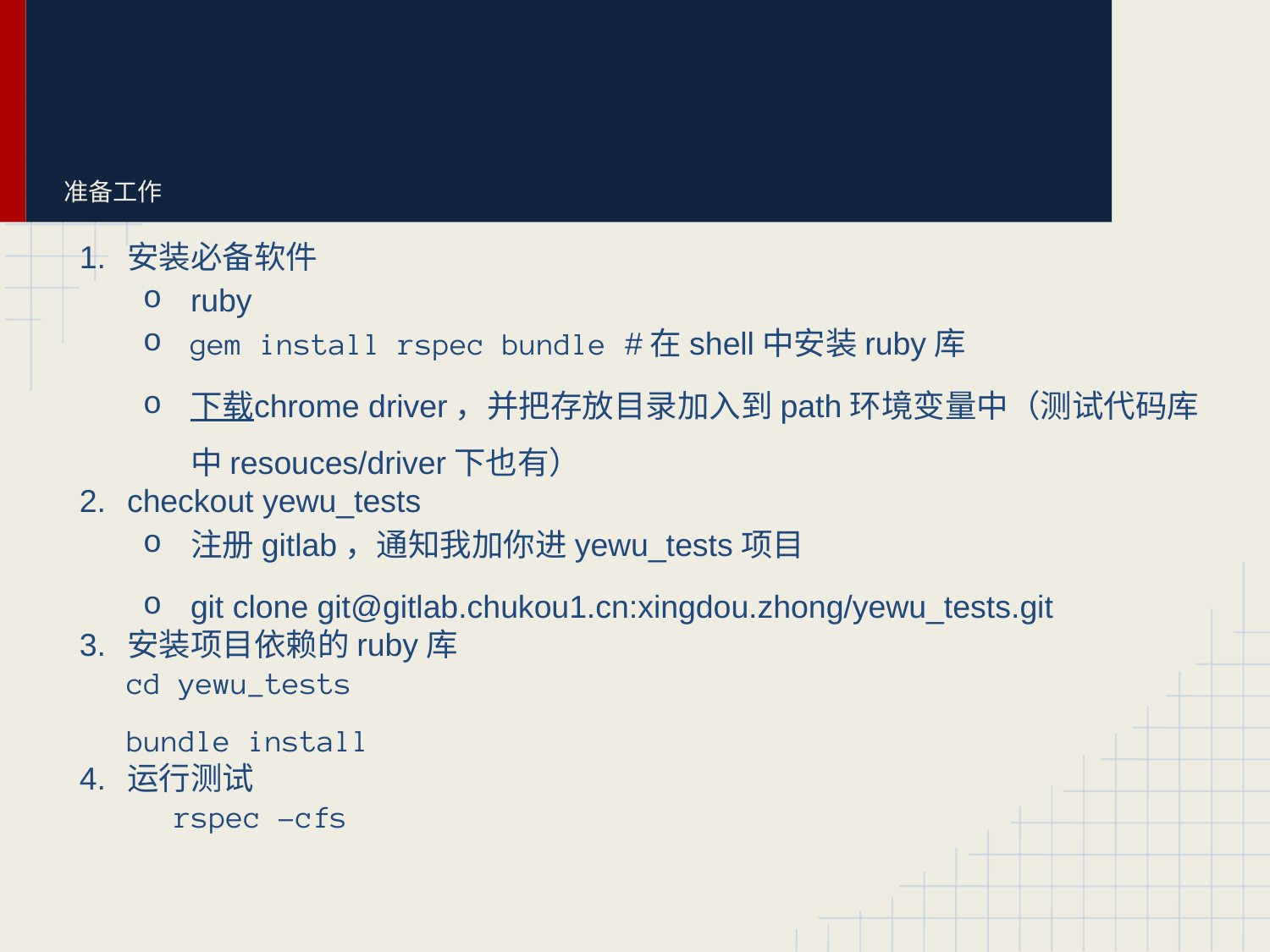

# 准备工作
安装必备软件
ruby
gem install rspec bundle  #在shell中安装ruby库
下载chrome driver，并把存放目录加入到path环境变量中（测试代码库中resouces/driver下也有）
checkout yewu_tests
注册gitlab，通知我加你进yewu_tests项目
git clone git@gitlab.chukou1.cn:xingdou.zhong/yewu_tests.git
安装项目依赖的ruby库
cd yewu_tests
bundle install
运行测试
rspec -cfs